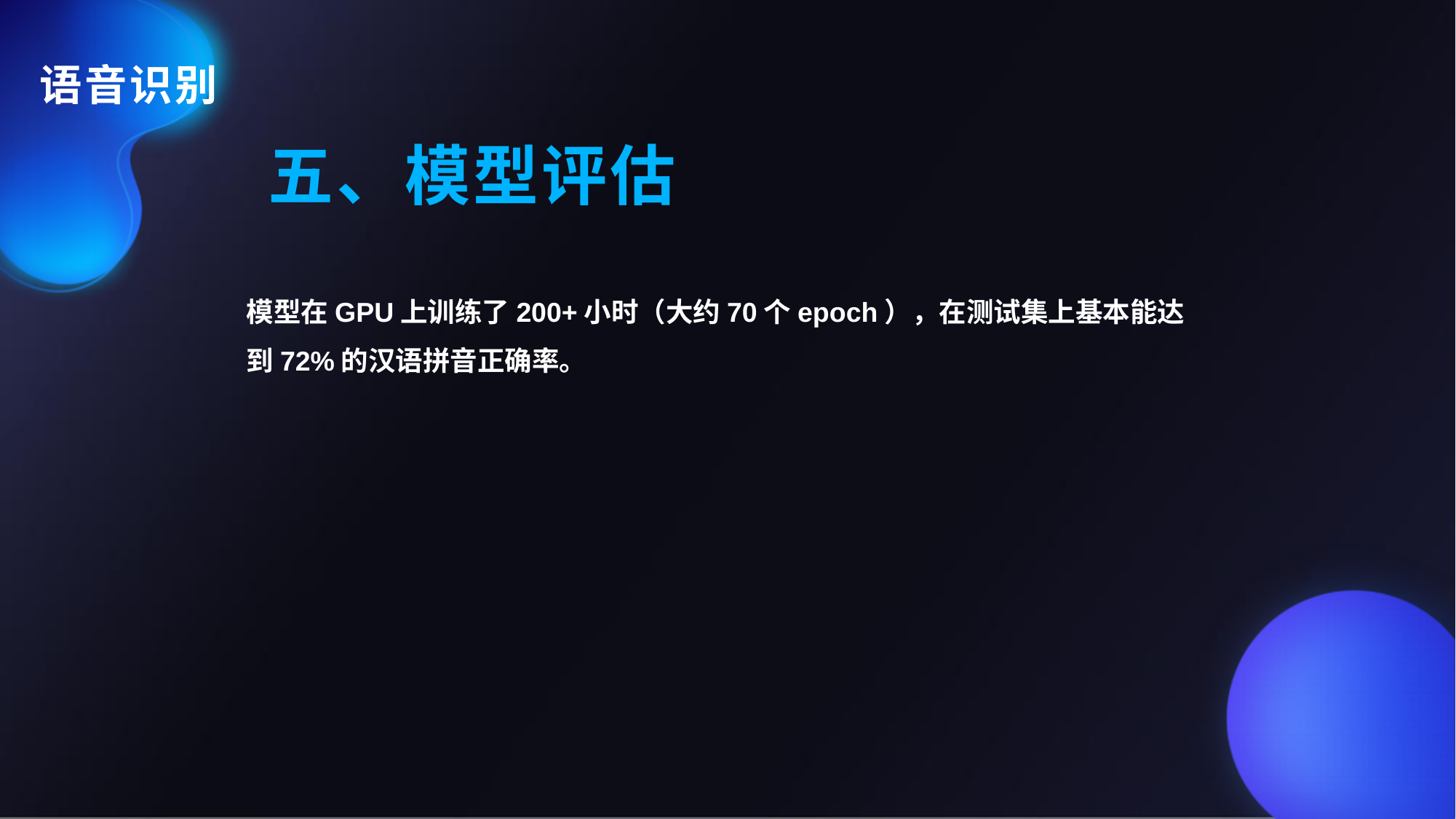

语音识别
五、模型评估

模型在GPU上训练了200+小时（大约70个epoch），在测试集上基本能达到72%的汉语拼音正确率。